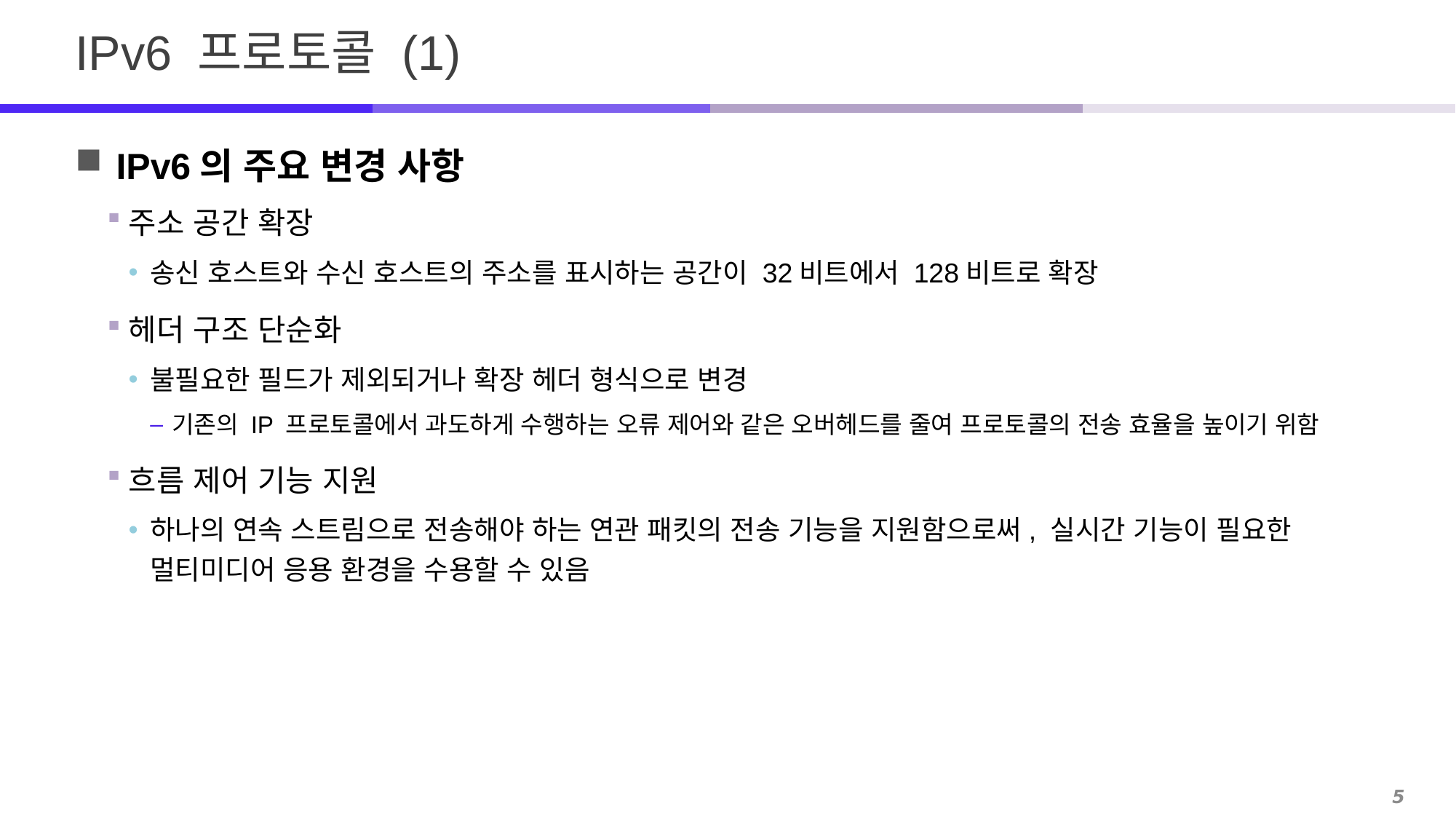

# IPv6 프로토콜 (1)
IPv6의 주요 변경 사항
주소 공간 확장
송신 호스트와 수신 호스트의 주소를 표시하는 공간이 32비트에서 128비트로 확장
헤더 구조 단순화
불필요한 필드가 제외되거나 확장 헤더 형식으로 변경
기존의 IP 프로토콜에서 과도하게 수행하는 오류 제어와 같은 오버헤드를 줄여 프로토콜의 전송 효율을 높이기 위함
흐름 제어 기능 지원
하나의 연속 스트림으로 전송해야 하는 연관 패킷의 전송 기능을 지원함으로써, 실시간 기능이 필요한 멀티미디어 응용 환경을 수용할 수 있음